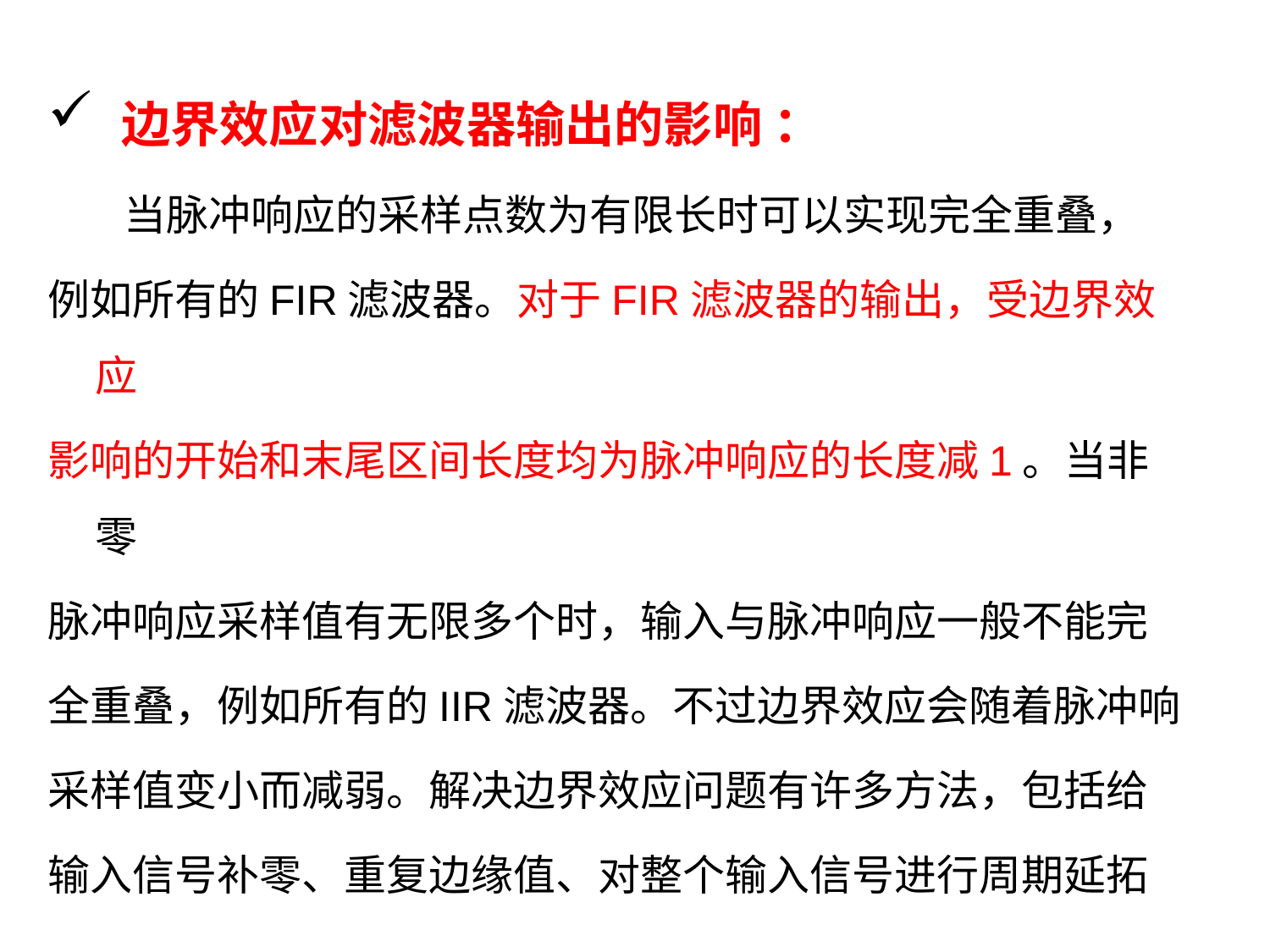

边界效应对滤波器输出的影响 ：
       当脉冲响应的采样点数为有限长时可以实现完全重叠，
例如所有的FIR滤波器。对于FIR滤波器的输出，受边界效应
影响的开始和末尾区间长度均为脉冲响应的长度减1。当非零
脉冲响应采样值有无限多个时，输入与脉冲响应一般不能完
全重叠，例如所有的IIR滤波器。不过边界效应会随着脉冲响
采样值变小而减弱。解决边界效应问题有许多方法，包括给
输入信号补零、重复边缘值、对整个输入信号进行周期延拓